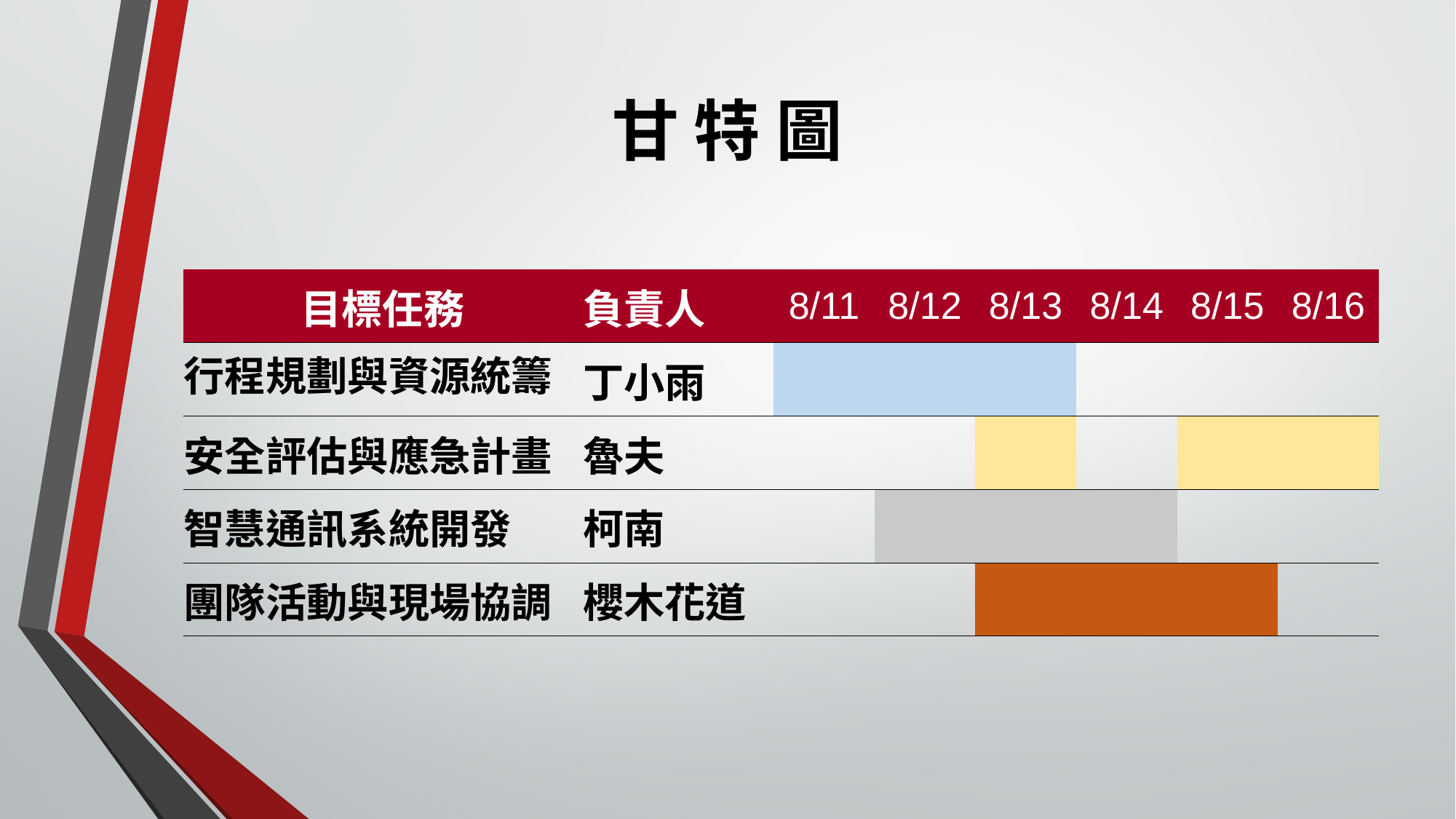

甘 特 圖
| 目標任務 | 負責人 | 8/11 | 8/12 | 8/13 | 8/14 | 8/15 | 8/16 |
| --- | --- | --- | --- | --- | --- | --- | --- |
| 行程規劃與資源統籌 | 丁小雨 |  |  |  |  |  |  |
| 安全評估與應急計畫 | 魯夫 |  |  |  |  |  |  |
| 智慧通訊系統開發 | 柯南 |  |  |  |  |  |  |
| 團隊活動與現場協調 | 櫻木花道 |  |  |  |  |  |  |